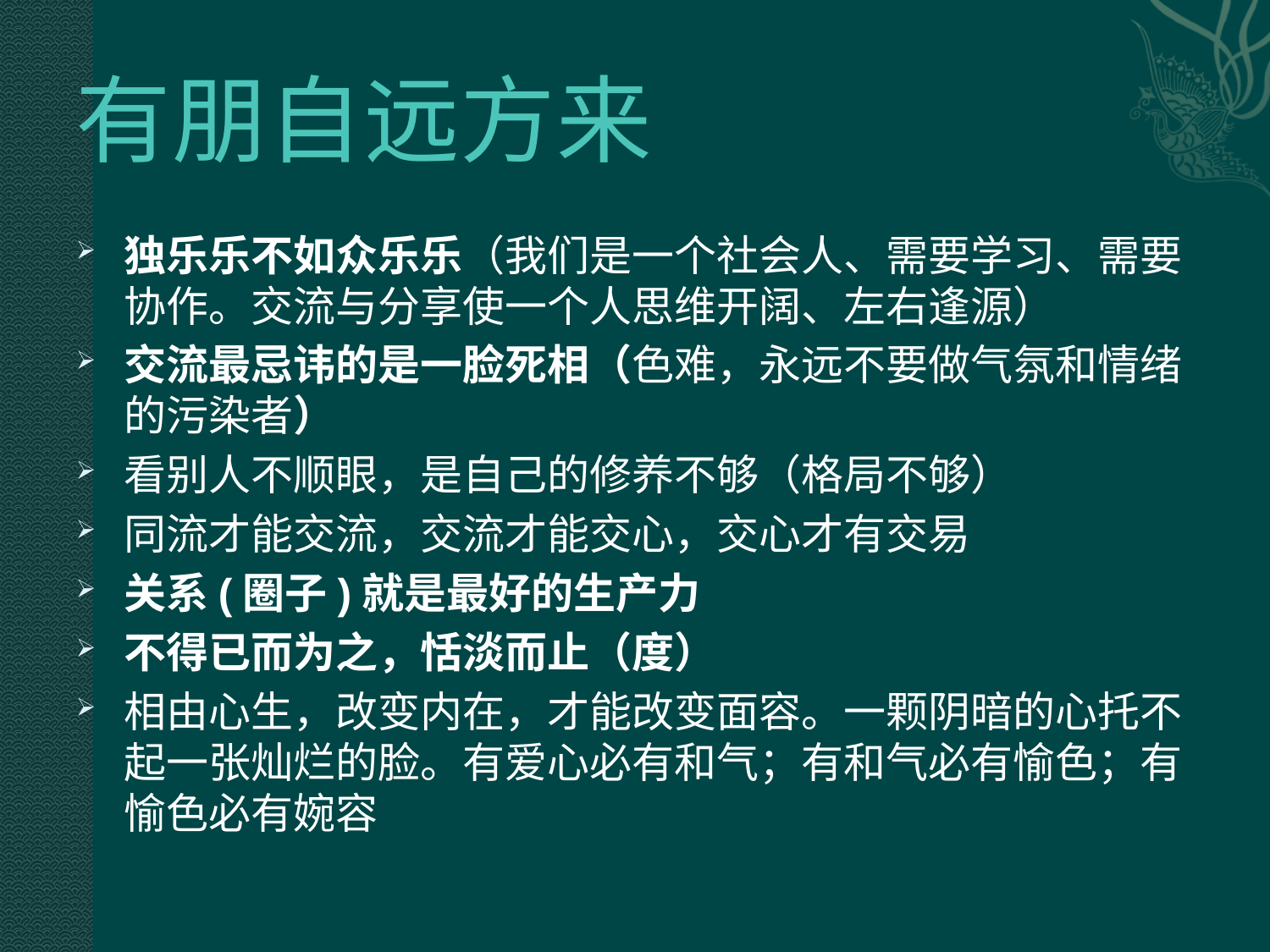

# 有朋自远方来
独乐乐不如众乐乐（我们是一个社会人、需要学习、需要协作。交流与分享使一个人思维开阔、左右逢源）
交流最忌讳的是一脸死相（色难，永远不要做气氛和情绪的污染者）
看别人不顺眼，是自己的修养不够（格局不够）
同流才能交流，交流才能交心，交心才有交易
关系(圈子)就是最好的生产力
不得已而为之，恬淡而止（度）
相由心生，改变内在，才能改变面容。一颗阴暗的心托不起一张灿烂的脸。有爱心必有和气；有和气必有愉色；有愉色必有婉容